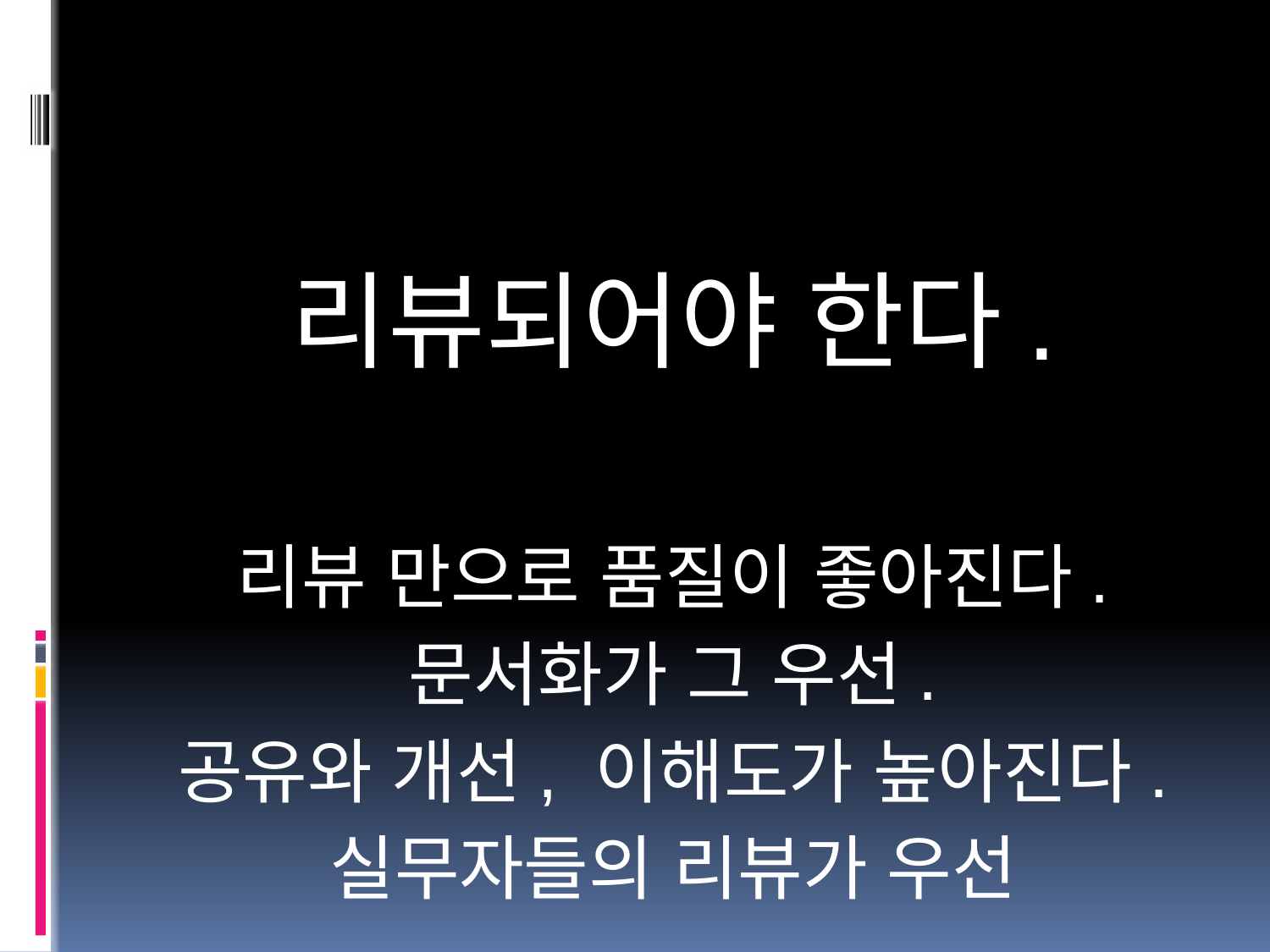

리뷰되어야 한다.

리뷰 만으로 품질이 좋아진다.
문서화가 그 우선.
공유와 개선, 이해도가 높아진다.
실무자들의 리뷰가 우선